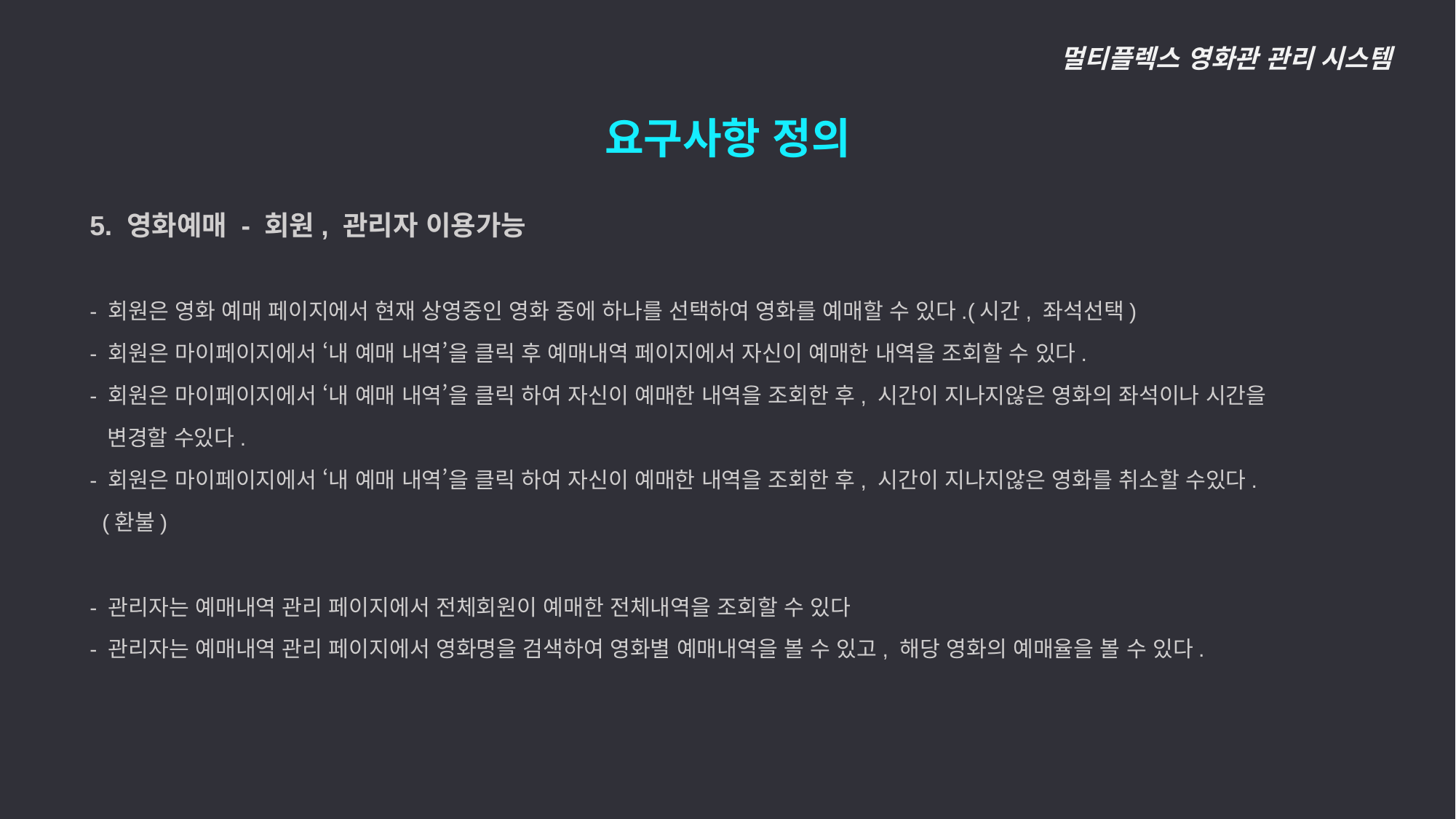

멀티플렉스 영화관 관리 시스템
요구사항 정의
5. 영화예매 - 회원, 관리자 이용가능

- 회원은 영화 예매 페이지에서 현재 상영중인 영화 중에 하나를 선택하여 영화를 예매할 수 있다.(시간, 좌석선택)
- 회원은 마이페이지에서 ‘내 예매 내역’을 클릭 후 예매내역 페이지에서 자신이 예매한 내역을 조회할 수 있다.
- 회원은 마이페이지에서 ‘내 예매 내역’을 클릭 하여 자신이 예매한 내역을 조회한 후, 시간이 지나지않은 영화의 좌석이나 시간을
  변경할 수있다.
- 회원은 마이페이지에서 ‘내 예매 내역’을 클릭 하여 자신이 예매한 내역을 조회한 후, 시간이 지나지않은 영화를 취소할 수있다.
  (환불)

- 관리자는 예매내역 관리 페이지에서 전체회원이 예매한 전체내역을 조회할 수 있다
- 관리자는 예매내역 관리 페이지에서 영화명을 검색하여 영화별 예매내역을 볼 수 있고, 해당 영화의 예매율을 볼 수 있다.